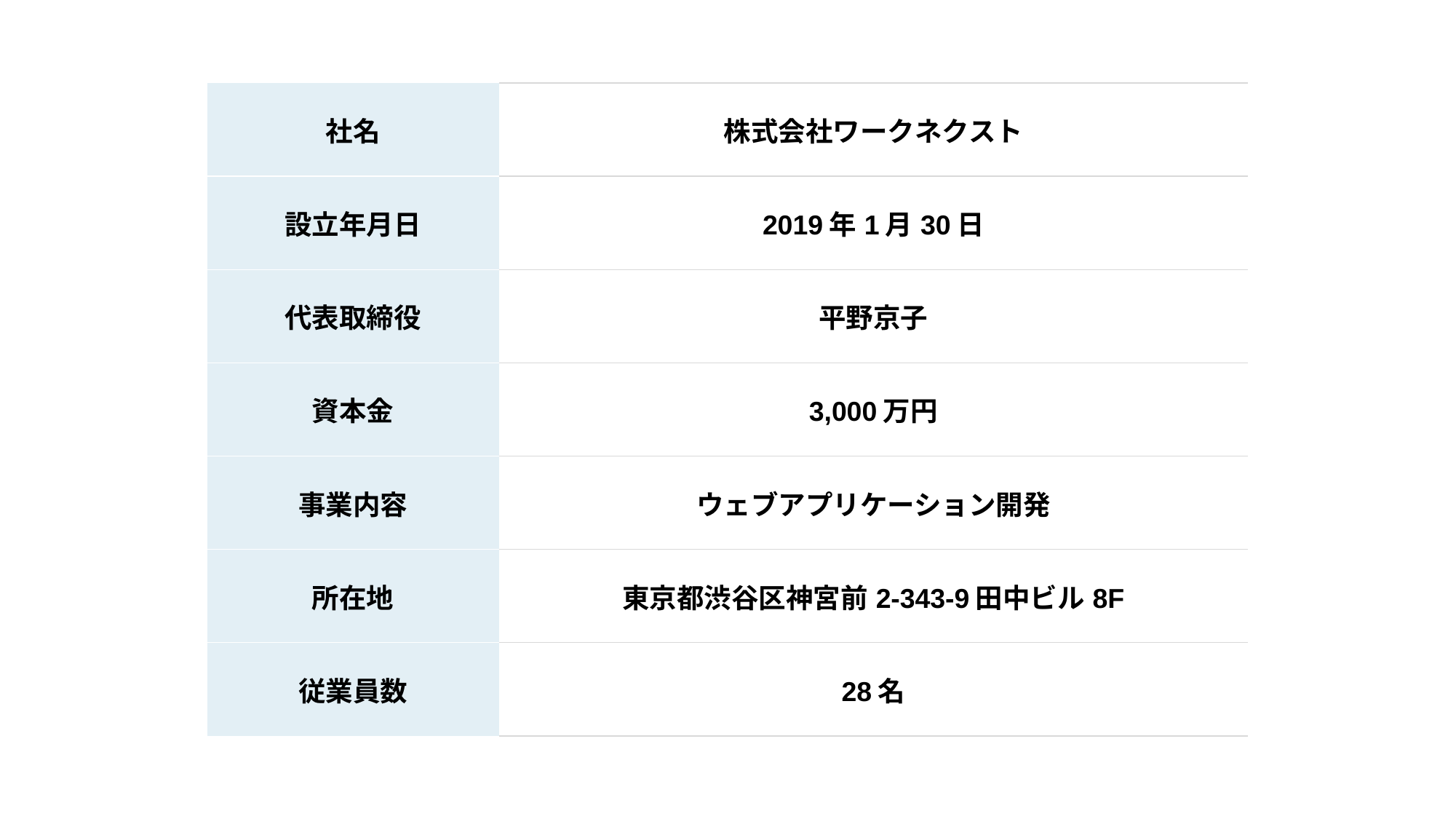

| 社名 | 株式会社ワークネクスト |
| --- | --- |
| 設立年月日 | 2019年1月30日 |
| 代表取締役 | 平野京子 |
| 資本金 | 3,000万円 |
| 事業内容 | ウェブアプリケーション開発 |
| 所在地 | 東京都渋谷区神宮前2-343-9田中ビル8F |
| 従業員数 | 28名 |